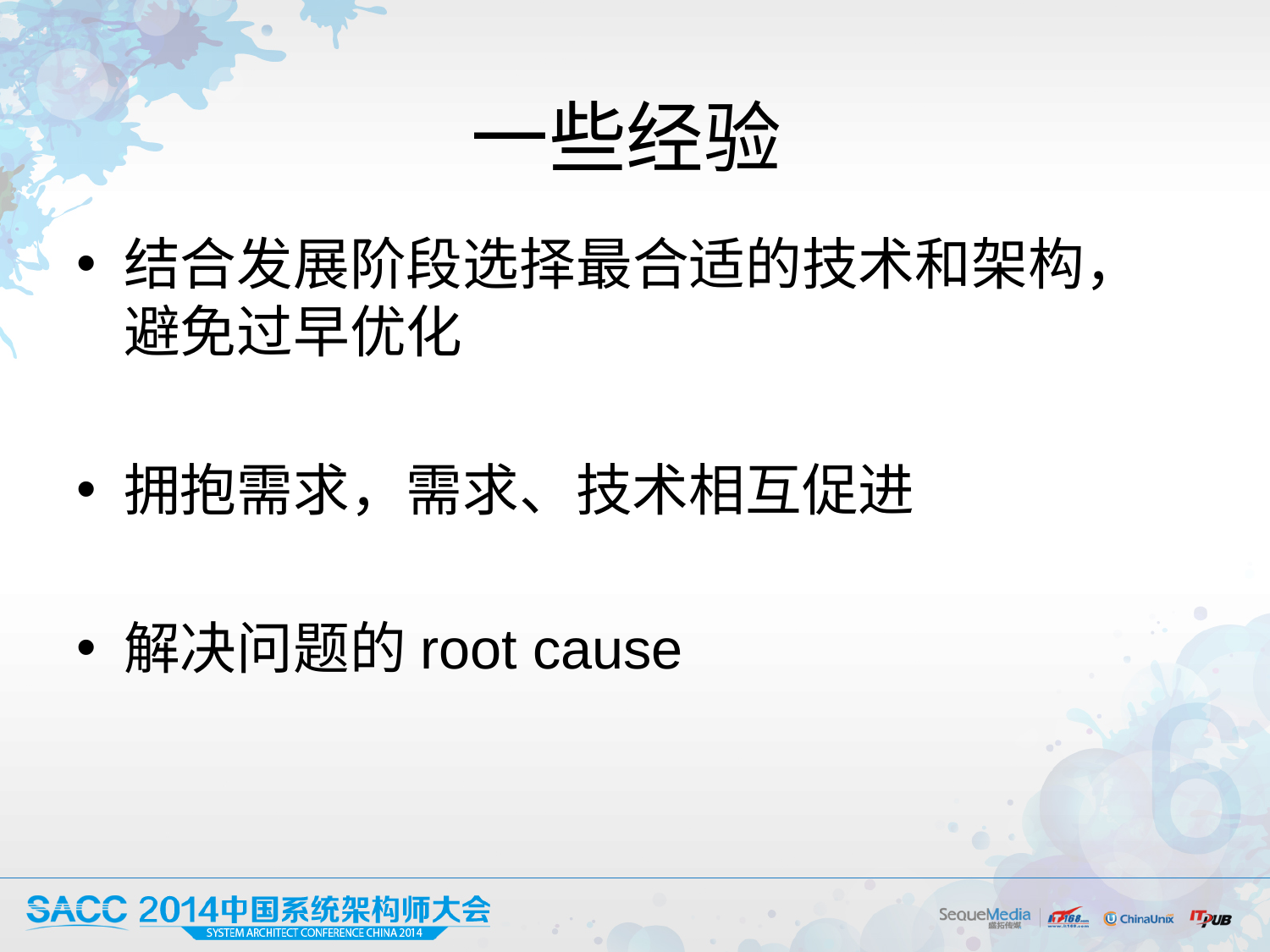

# 一些经验
结合发展阶段选择最合适的技术和架构，避免过早优化

拥抱需求，需求、技术相互促进

解决问题的root cause